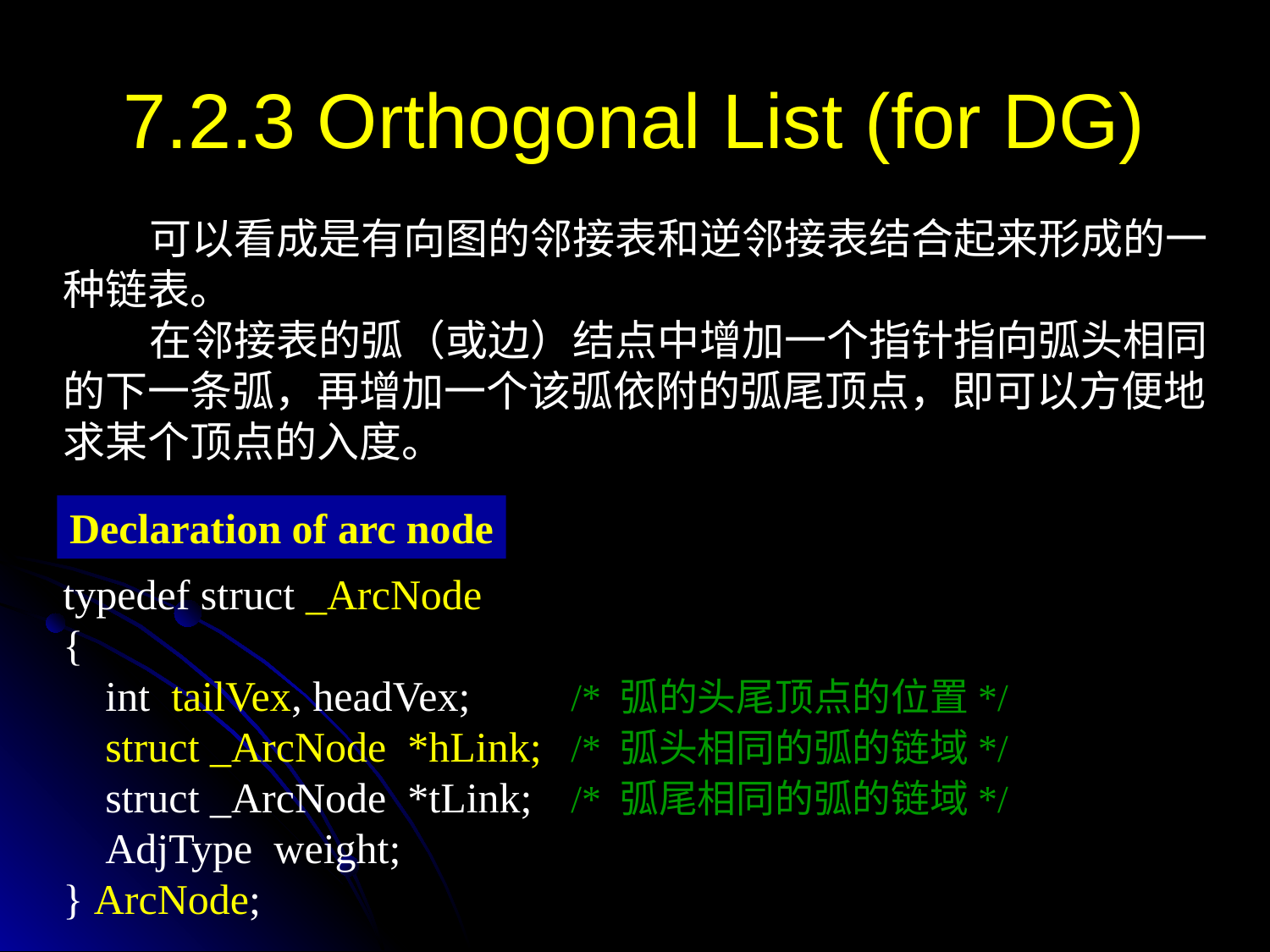

# 7.2.3 Orthogonal List (for DG)
        可以看成是有向图的邻接表和逆邻接表结合起来形成的一种链表。
        在邻接表的弧（或边）结点中增加一个指针指向弧头相同的下一条弧，再增加一个该弧依附的弧尾顶点，即可以方便地求某个顶点的入度。

typedef struct _ArcNode
{
    int  tailVex, headVex;	/* 弧的头尾顶点的位置*/
    struct _ArcNode  *hLink;	/* 弧头相同的弧的链域*/
    struct _ArcNode  *tLink;	/* 弧尾相同的弧的链域*/
    AdjType  weight;
} ArcNode;
Declaration of arc node